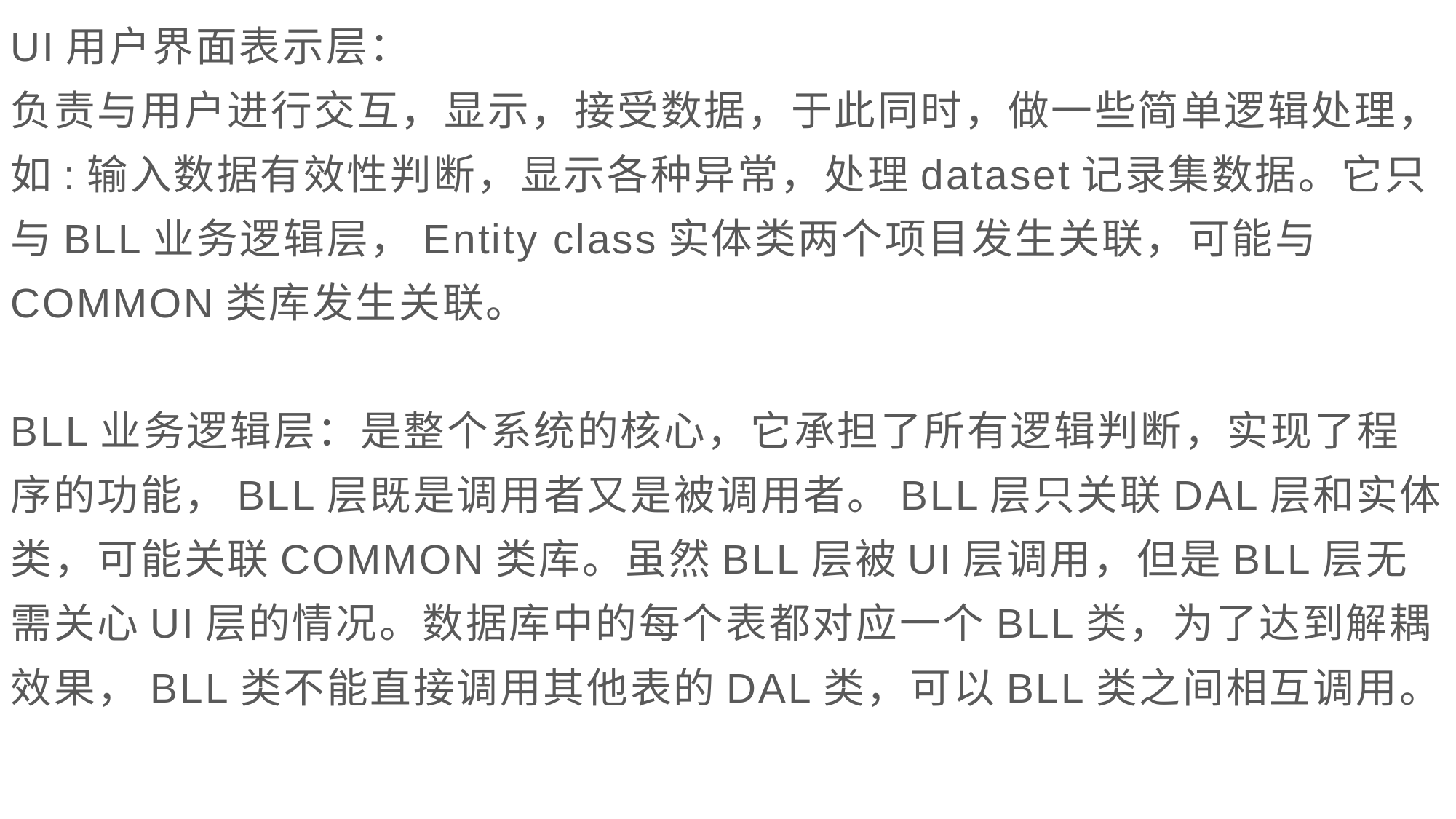

UI用户界面表示层：
负责与用户进行交互，显示，接受数据，于此同时，做一些简单逻辑处理，如:输入数据有效性判断，显示各种异常，处理dataset记录集数据。它只与BLL业务逻辑层，Entity class实体类两个项目发生关联，可能与COMMON类库发生关联。
BLL业务逻辑层：是整个系统的核心，它承担了所有逻辑判断，实现了程序的功能，BLL层既是调用者又是被调用者。BLL层只关联DAL层和实体类，可能关联COMMON类库。虽然BLL层被UI层调用，但是BLL层无需关心UI层的情况。数据库中的每个表都对应一个BLL类，为了达到解耦效果，BLL类不能直接调用其他表的DAL类，可以BLL类之间相互调用。